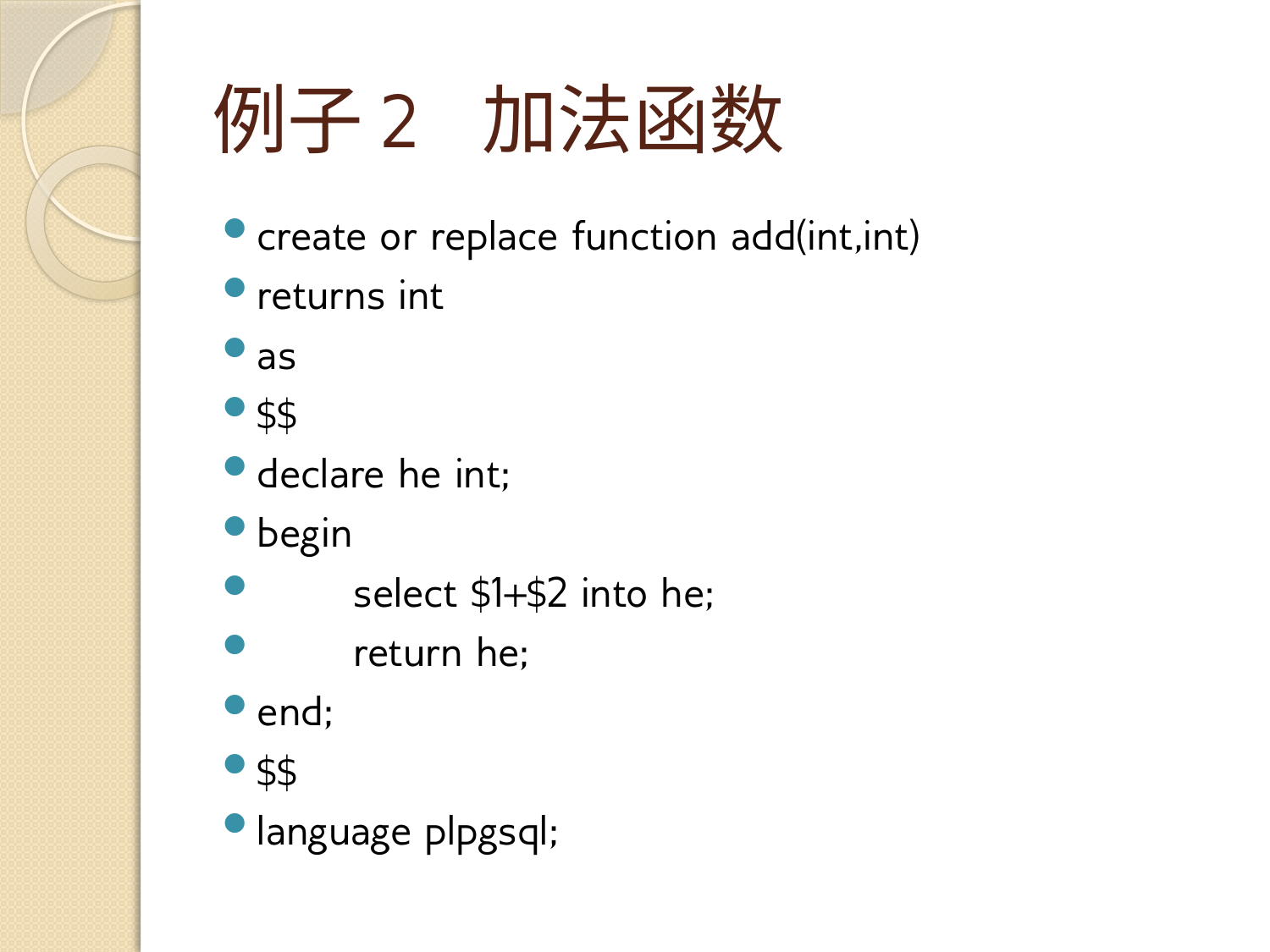

# 例子2  加法函数
create or replace function add(int,int)
returns int
as
$$
declare he int;
begin
	select $1+$2 into he;
	return he;
end;
$$
language plpgsql;